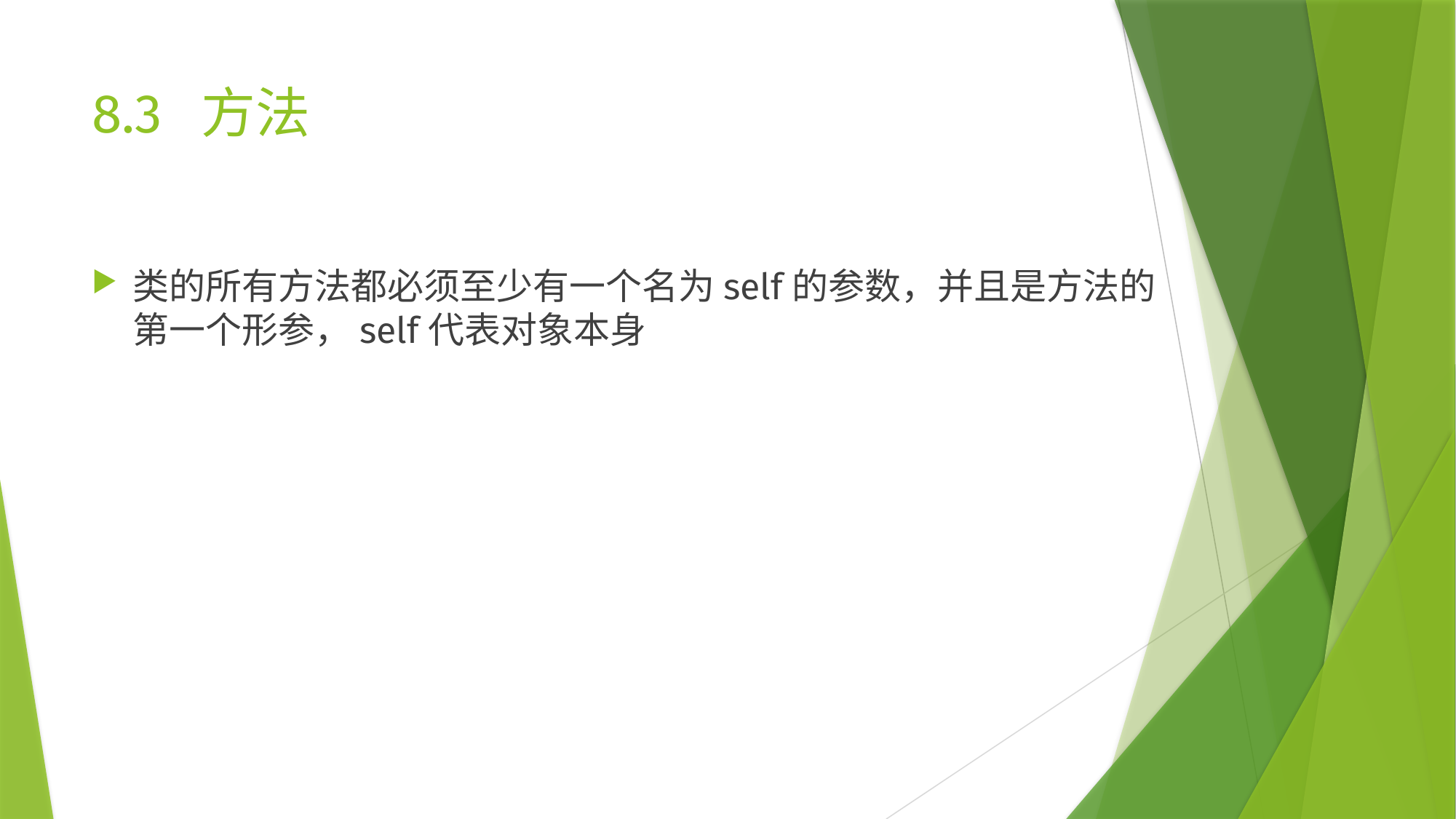

# 8.3	方法
类的所有方法都必须至少有一个名为self的参数，并且是方法的第一个形参，self代表对象本身